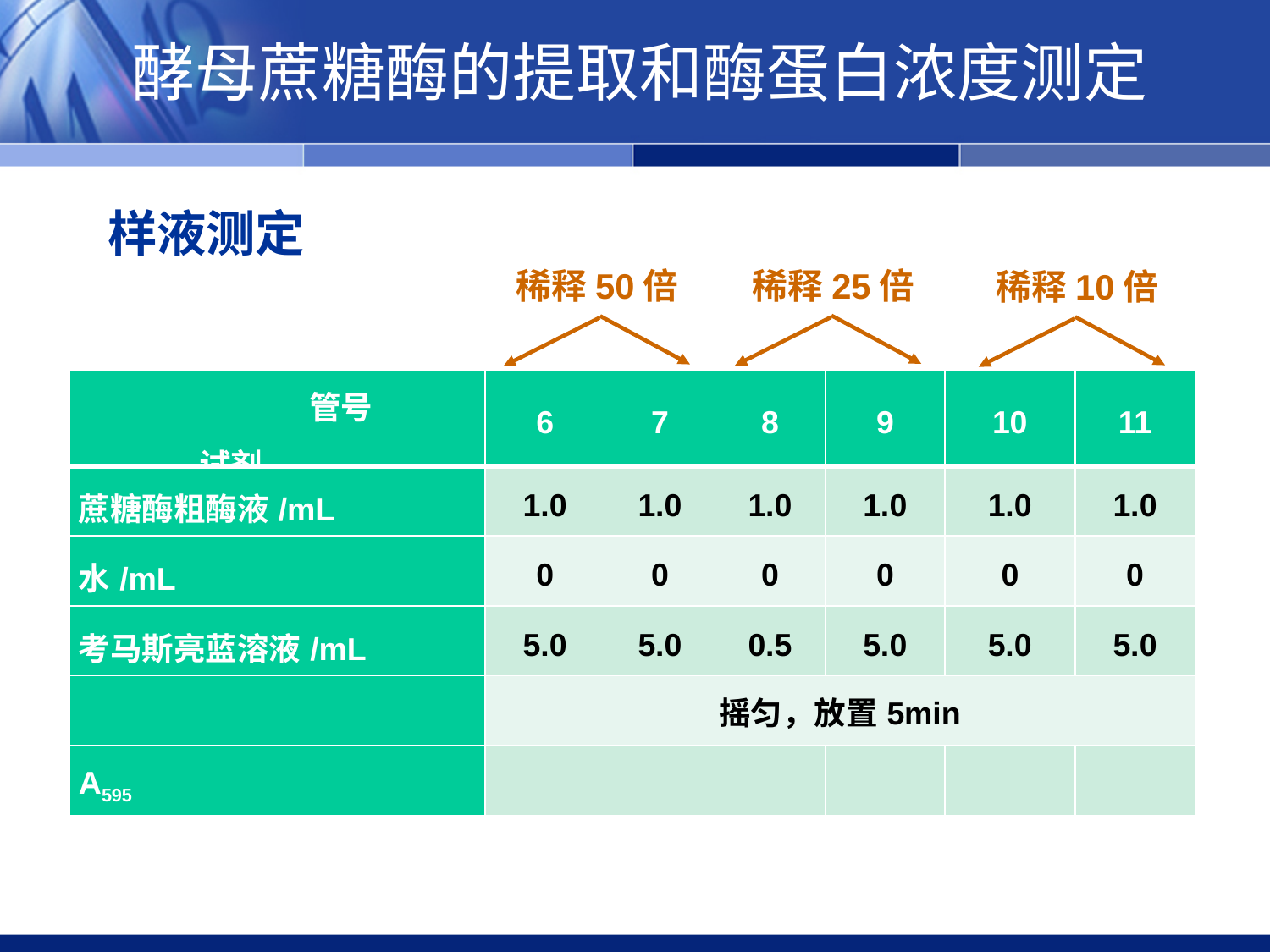

酵母蔗糖酶的提取和酶蛋白浓度测定
样液测定
稀释25倍
稀释50倍
稀释10倍
| 管号 试剂 | 6 | 7 | 8 | 9 | 10 | 11 |
| --- | --- | --- | --- | --- | --- | --- |
| 蔗糖酶粗酶液/mL | 1.0 | 1.0 | 1.0 | 1.0 | 1.0 | 1.0 |
| 水/mL | 0 | 0 | 0 | 0 | 0 | 0 |
| 考马斯亮蓝溶液/mL | 5.0 | 5.0 | 0.5 | 5.0 | 5.0 | 5.0 |
|  | 摇匀，放置5min |  |  |  |  |  |
| A595 |  |  |  |  |  |  |